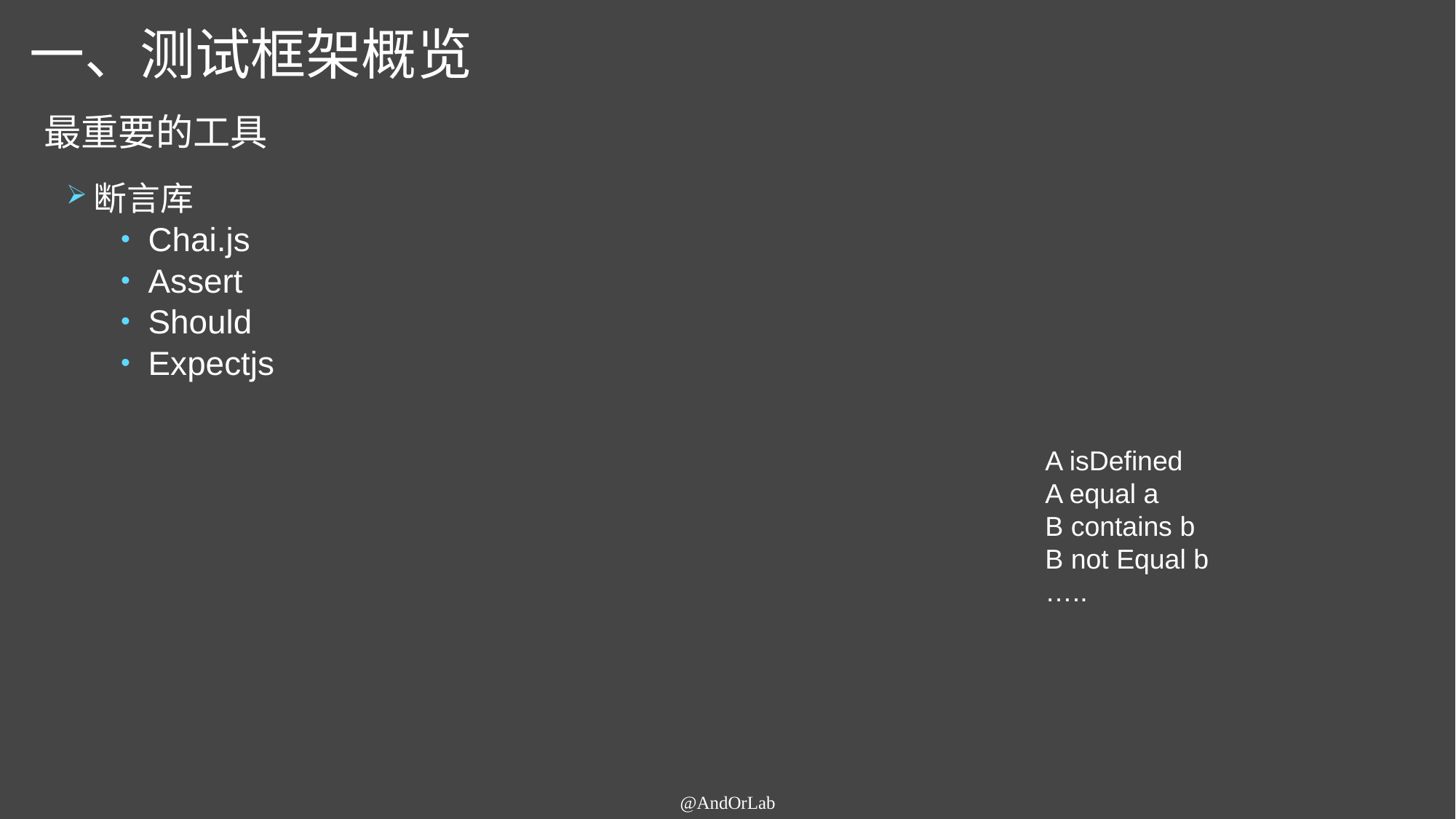

# 一、测试框架概览
最重要的工具
断言库
Chai.js
Assert
Should
Expectjs

A isDefined
A equal a
B contains b
B not Equal b
…..

@AndOrLab